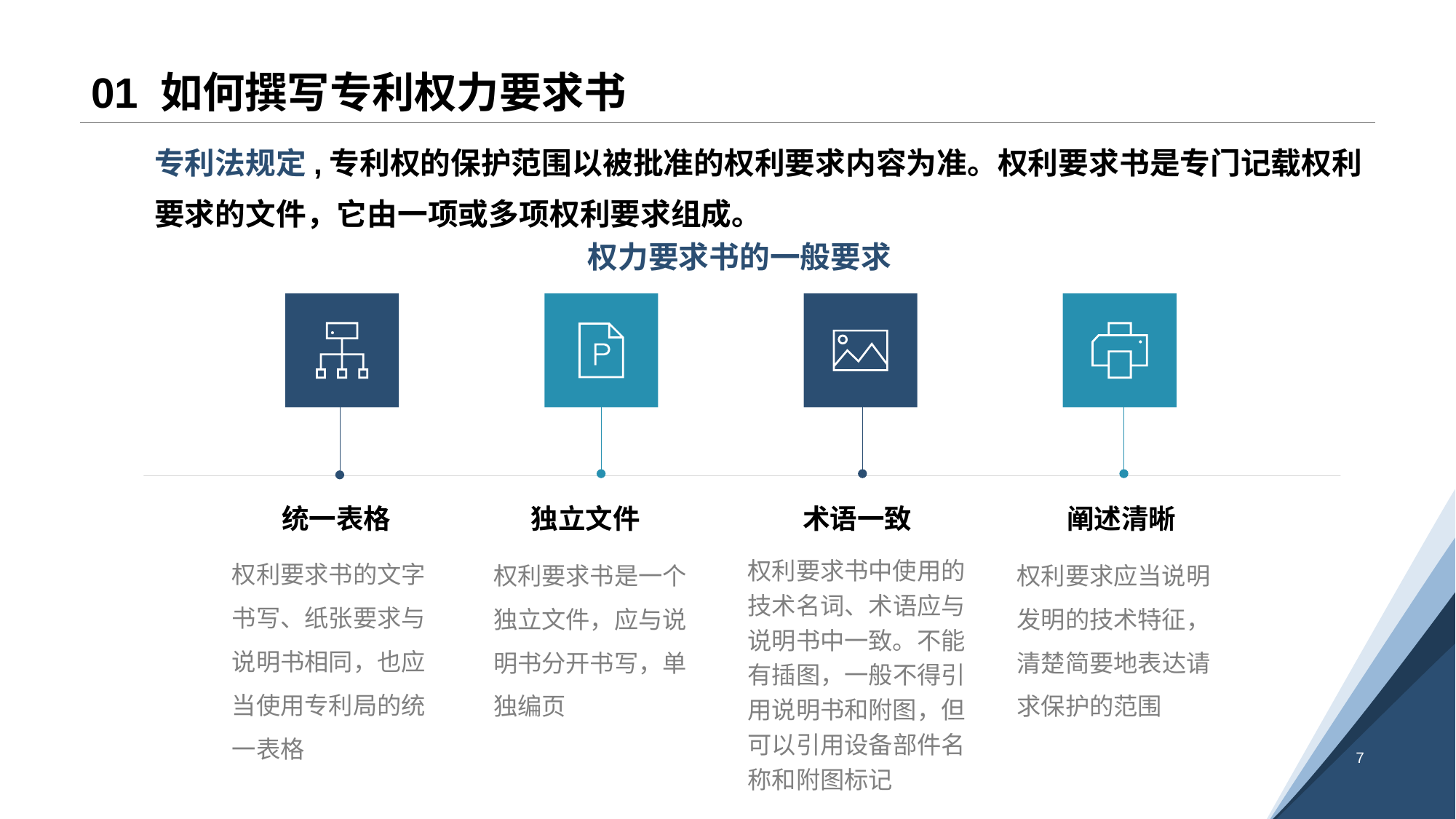

# 01 如何撰写专利权力要求书
专利法规定,专利权的保护范围以被批准的权利要求内容为准。权利要求书是专门记载权利要求的文件，它由一项或多项权利要求组成。
权力要求书的一般要求

统一表格
独立文件
术语一致
阐述清晰
权利要求书的文字书写、纸张要求与说明书相同，也应当使用专利局的统一表格
权利要求书是一个独立文件，应与说明书分开书写，单独编页
权利要求应当说明发明的技术特征，清楚简要地表达请求保护的范围
权利要求书中使用的技术名词、术语应与说明书中一致。不能有插图，一般不得引用说明书和附图，但可以引用设备部件名称和附图标记
7